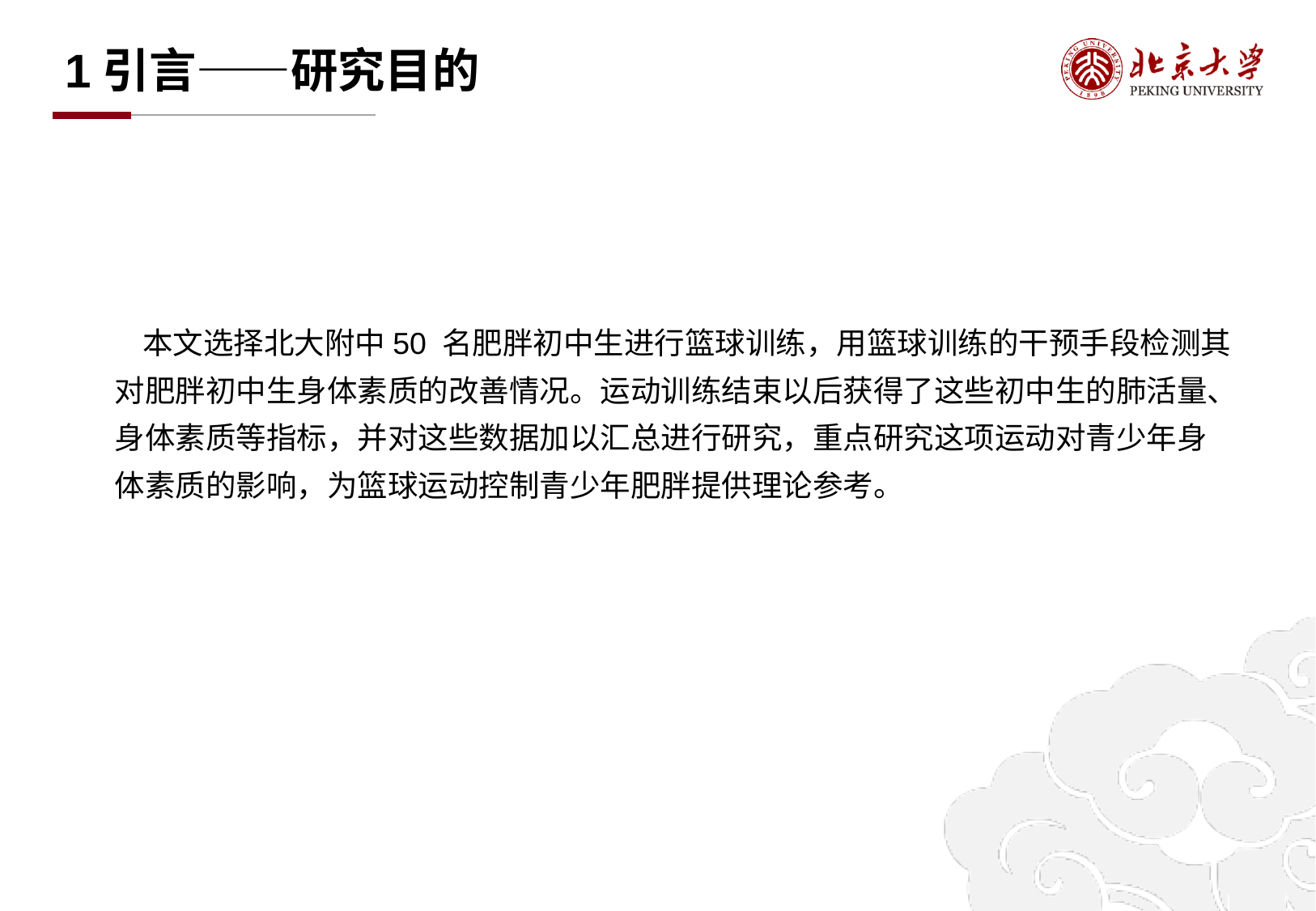

# 1引言——研究目的

   本文选择北大附中50 名肥胖初中生进行篮球训练，用篮球训练的干预手段检测其对肥胖初中生身体素质的改善情况。运动训练结束以后获得了这些初中生的肺活量、身体素质等指标，并对这些数据加以汇总进行研究，重点研究这项运动对青少年身体素质的影响，为篮球运动控制青少年肥胖提供理论参考。